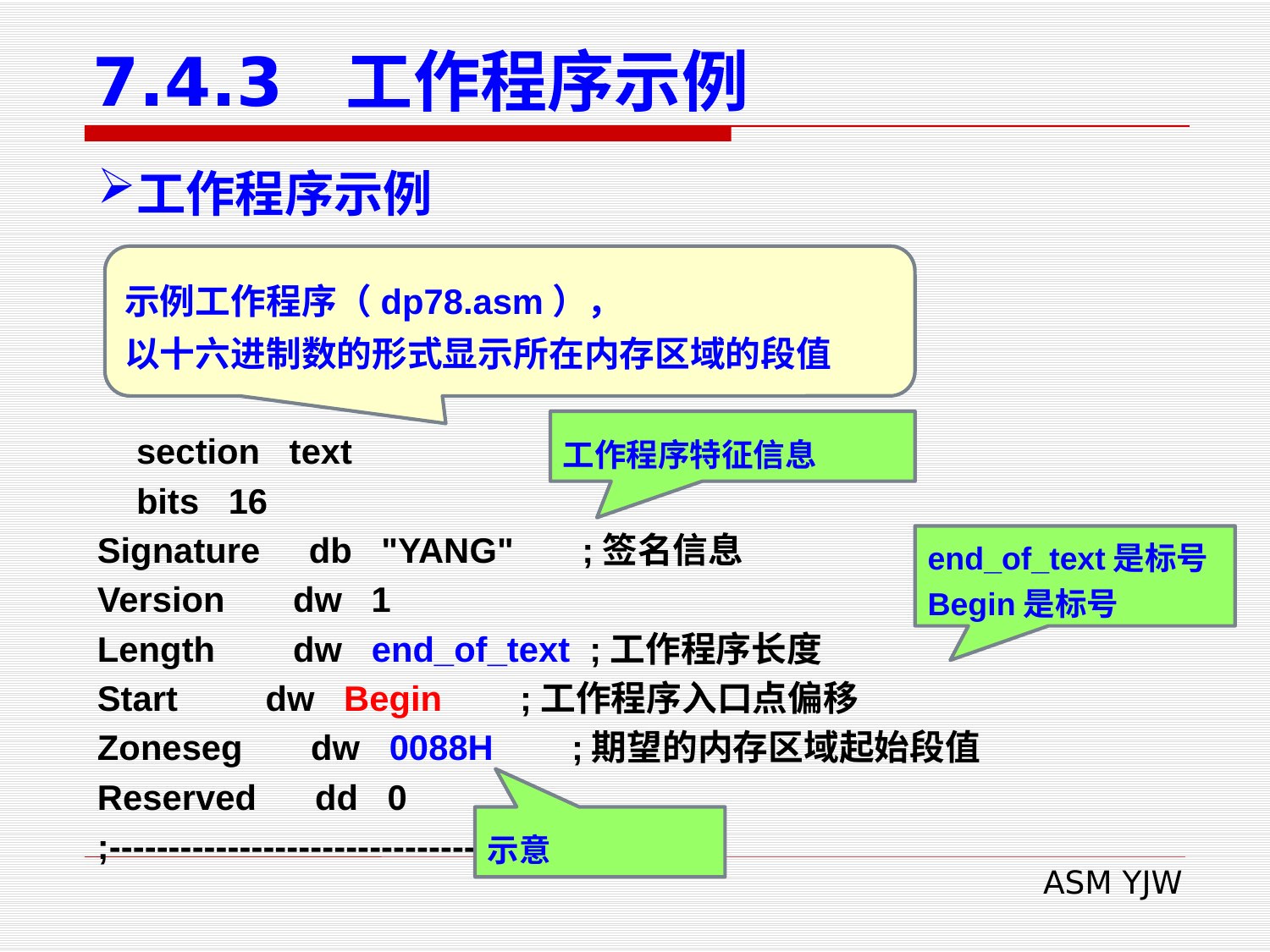

# 7.4.3  工作程序示例
工作程序示例
示例工作程序（dp78.asm），
以十六进制数的形式显示所在内存区域的段值
工作程序特征信息
    section   text
    bits   16
Signature     db   "YANG"       ;签名信息
Version       dw   1
Length        dw   end_of_text  ;工作程序长度
Start         dw   Begin        ;工作程序入口点偏移
Zoneseg       dw   0088H        ;期望的内存区域起始段值
Reserved      dd   0
;-------------------------------
end_of_text是标号
Begin是标号
示意